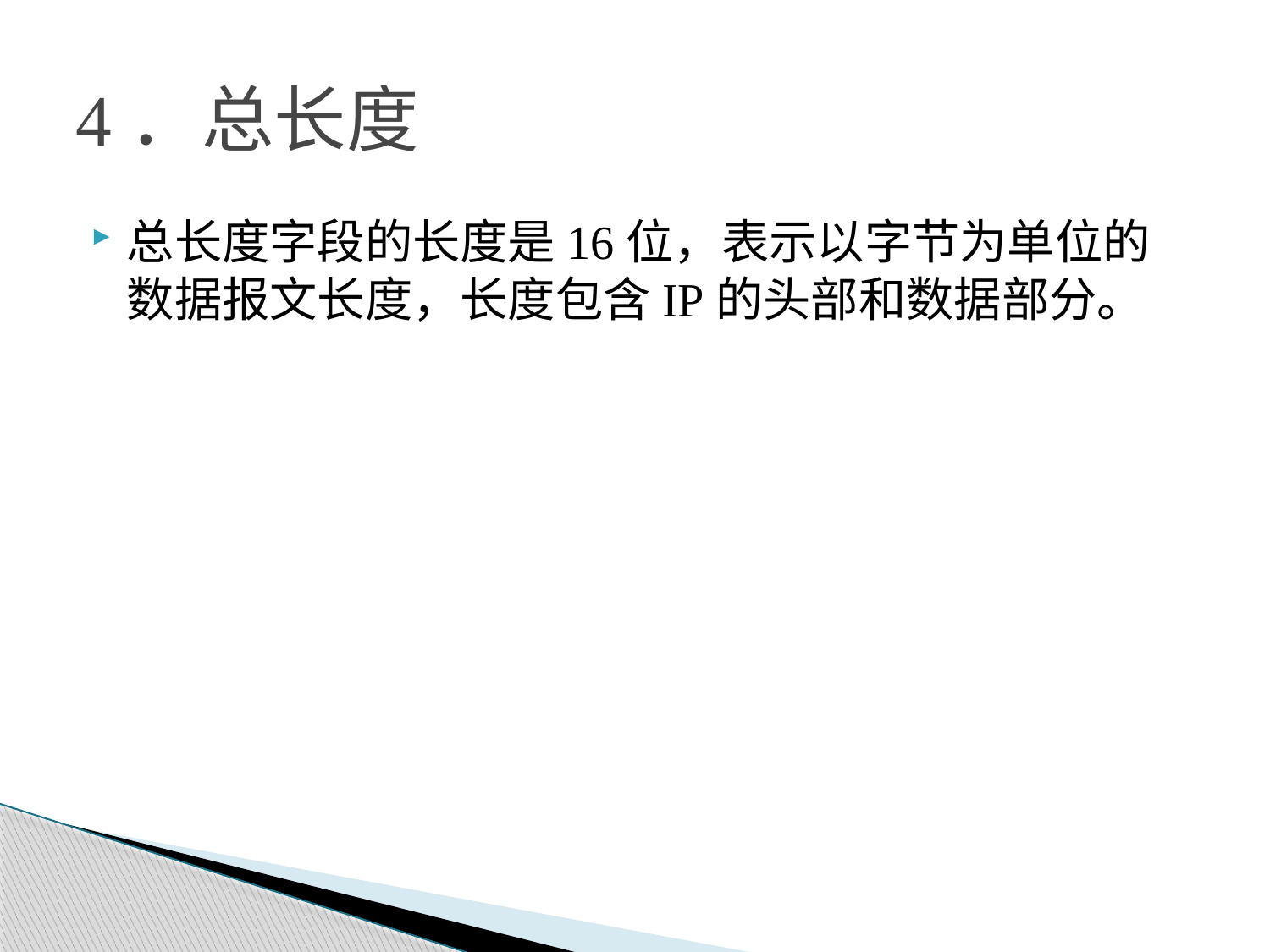

# 4．总长度
总长度字段的长度是16位，表示以字节为单位的数据报文长度，长度包含IP的头部和数据部分。